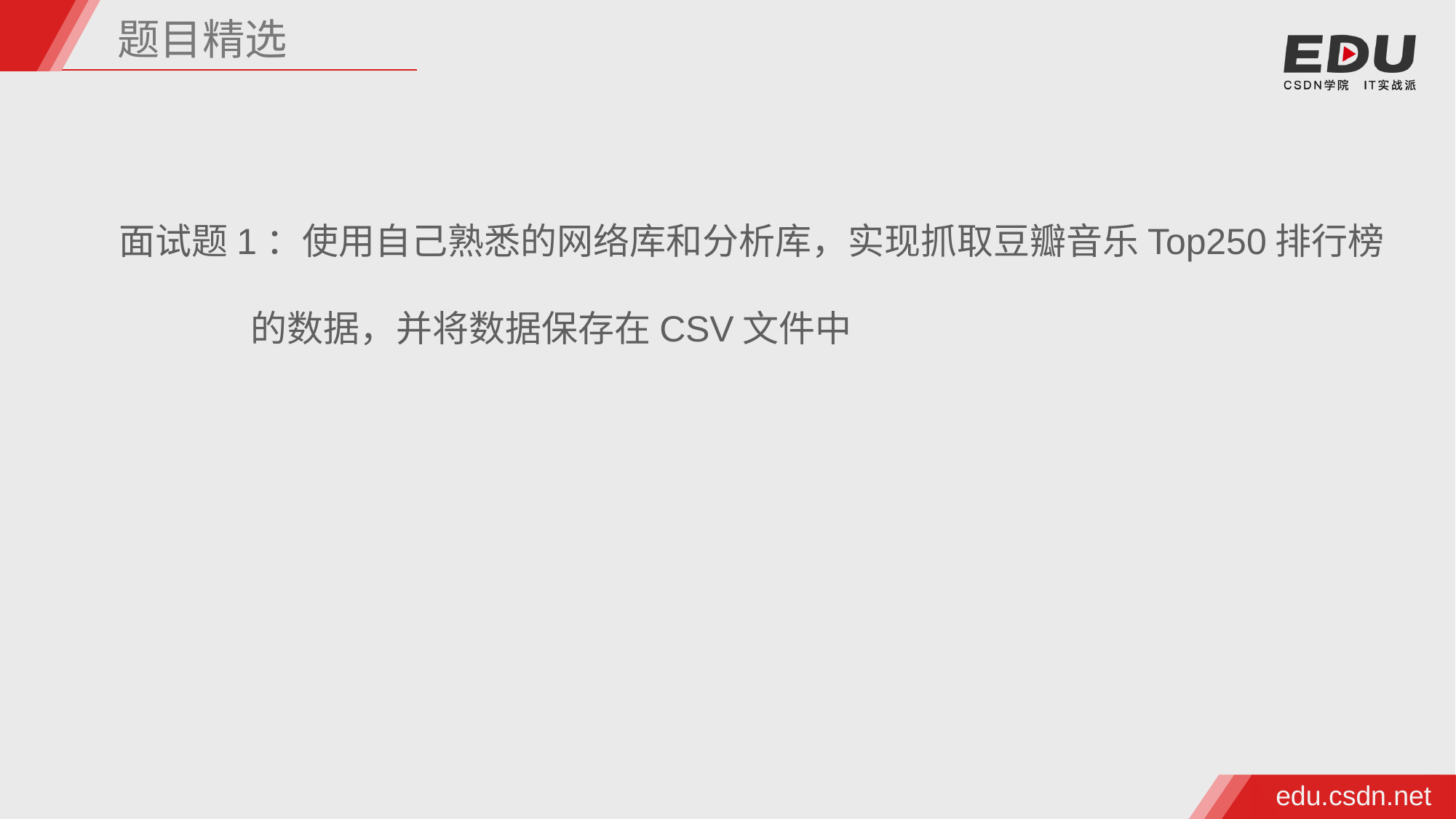

题目精选
面试题1：使用自己熟悉的网络库和分析库，实现抓取豆瓣音乐Top250排行榜
               的数据，并将数据保存在CSV文件中
edu.csdn.net